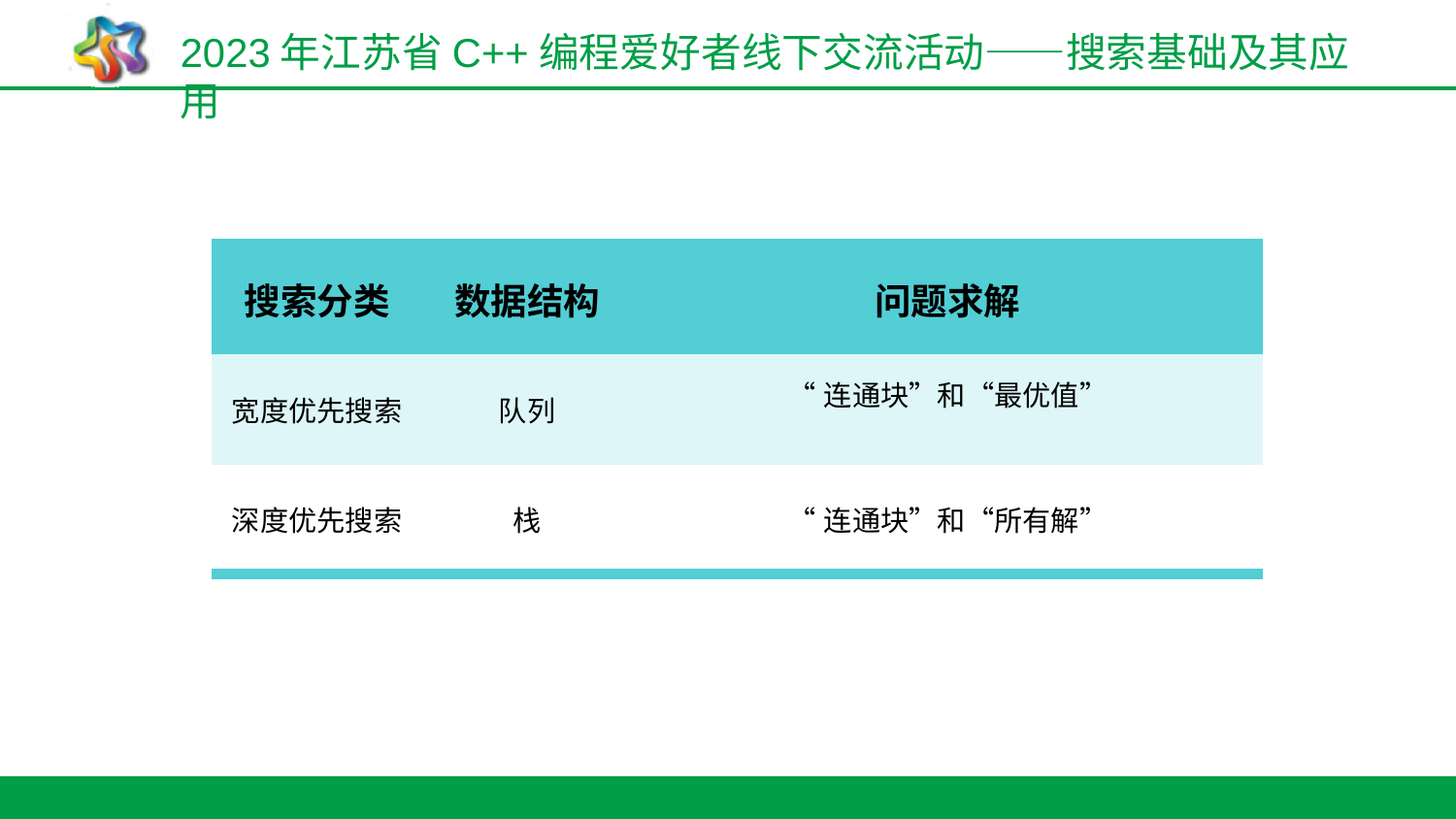

| 搜索分类 | 数据结构 | 问题求解 |
| --- | --- | --- |
| 宽度优先搜索 | 队列 | “连通块”和“最优值” |
| 深度优先搜索 | 栈 | “连通块”和“所有解” |